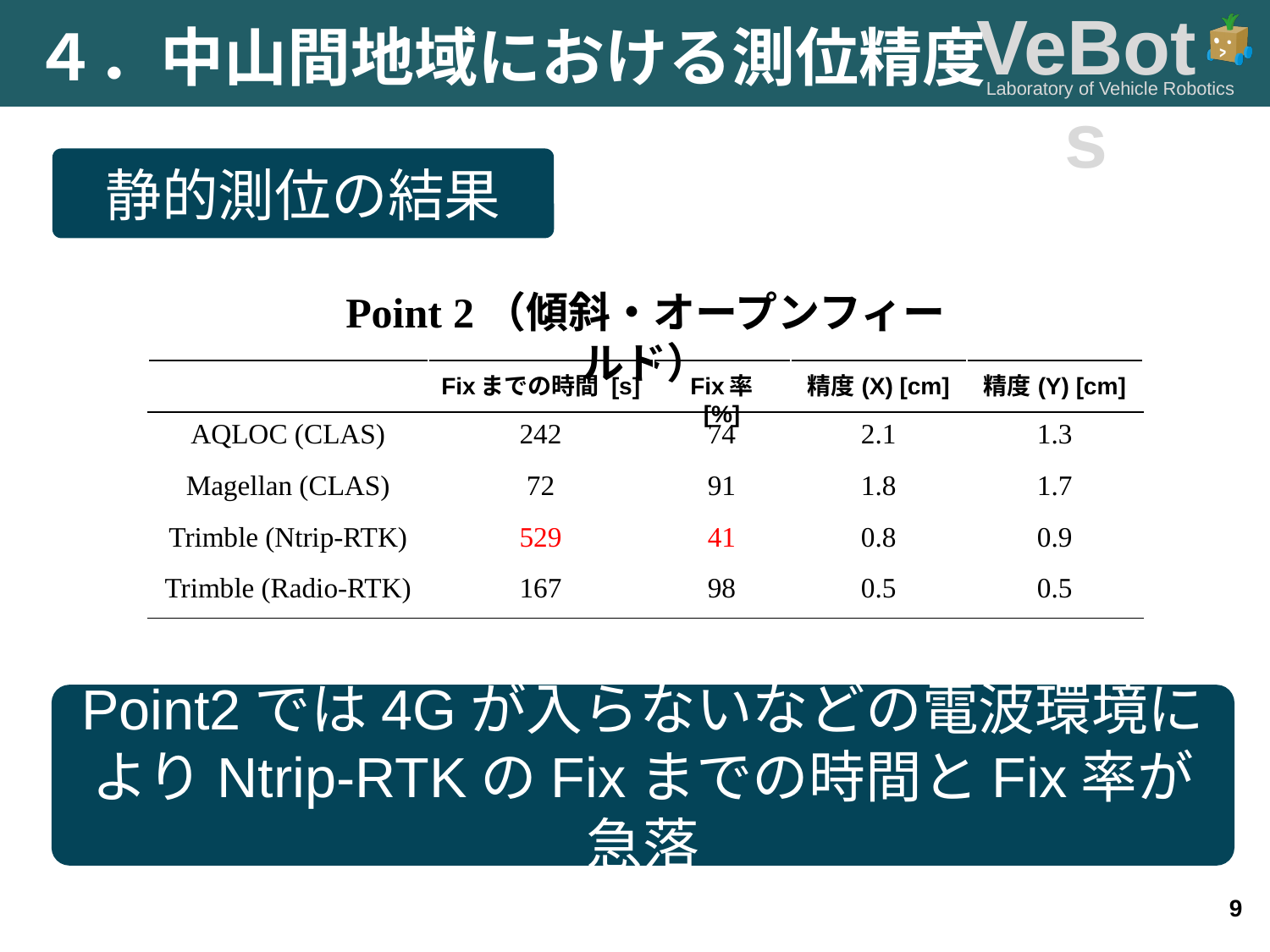

４．中山間地域における測位精度
静的測位の結果
Point 2（傾斜・オープンフィールド）
|  | Fixまでの時間 [s] | Fix率 [%] | 精度(X) [cm] | 精度(Y) [cm] |
| --- | --- | --- | --- | --- |
| AQLOC (CLAS) | 242 | 74 | 2.1 | 1.3 |
| Magellan (CLAS) | 72 | 91 | 1.8 | 1.7 |
| Trimble (Ntrip-RTK) | 529 | 41 | 0.8 | 0.9 |
| Trimble (Radio-RTK) | 167 | 98 | 0.5 | 0.5 |
Point2では4Gが入らないなどの電波環境によりNtrip-RTKのFixまでの時間とFix率が急落